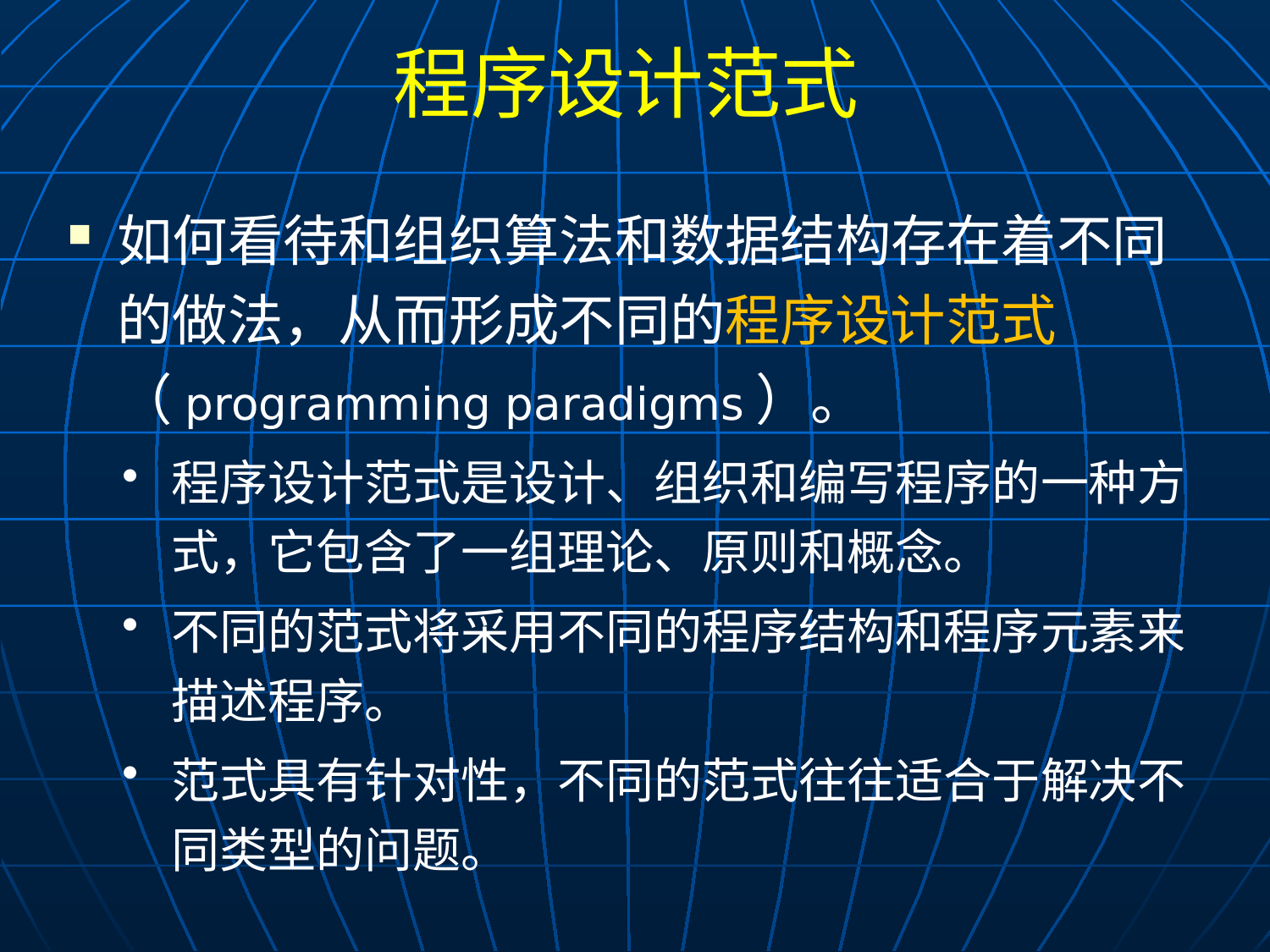

# 程序设计范式
如何看待和组织算法和数据结构存在着不同的做法，从而形成不同的程序设计范式（programming paradigms）。
程序设计范式是设计、组织和编写程序的一种方式，它包含了一组理论、原则和概念。
不同的范式将采用不同的程序结构和程序元素来描述程序。
范式具有针对性，不同的范式往往适合于解决不同类型的问题。